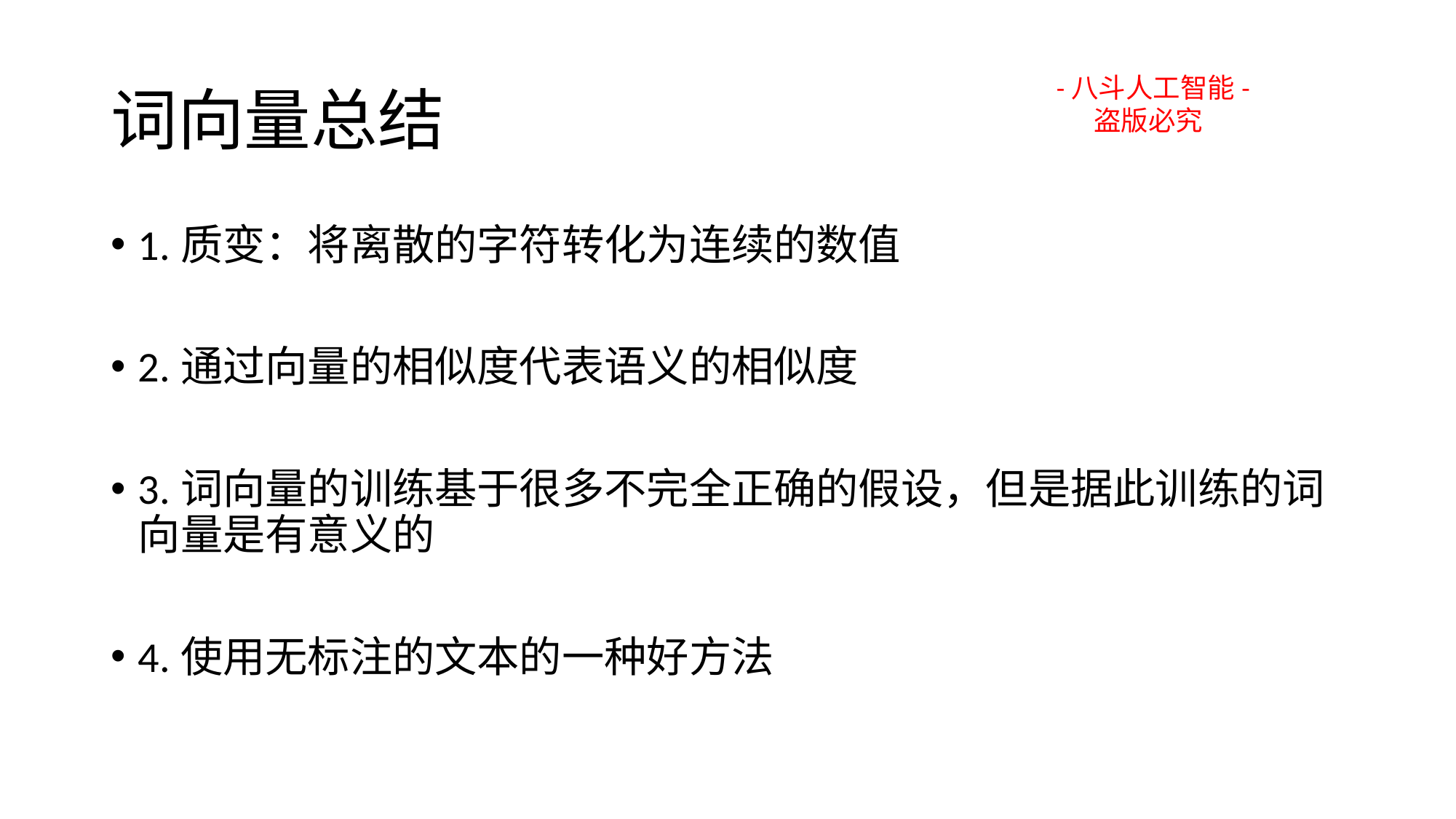

# 词向量总结
-八斗人工智能-
     盗版必究
1.质变：将离散的字符转化为连续的数值

2.通过向量的相似度代表语义的相似度

3.词向量的训练基于很多不完全正确的假设，但是据此训练的词向量是有意义的

4.使用无标注的文本的一种好方法